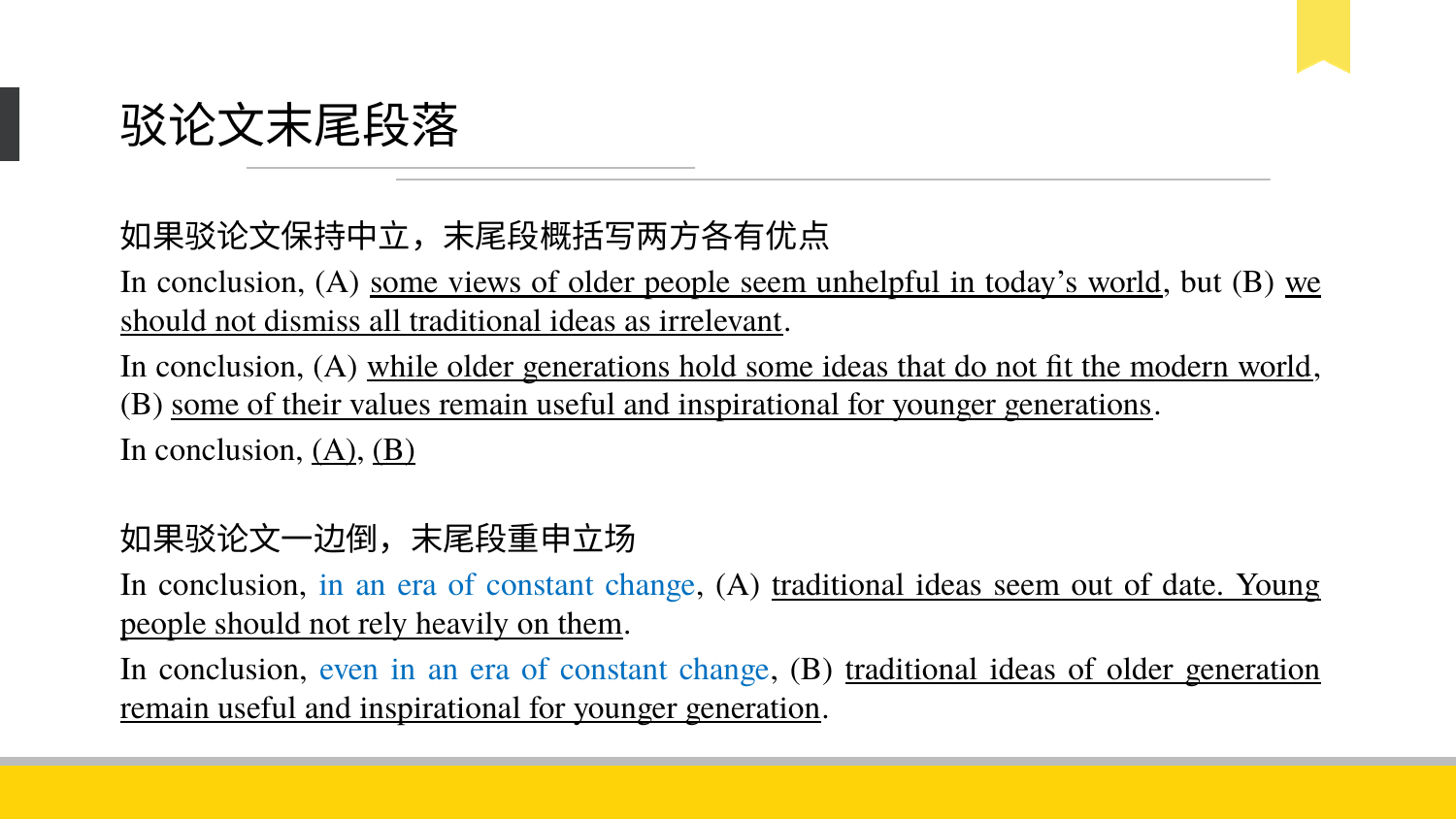

# 驳论文末尾段落
如果驳论文保持中立，末尾段概括写两方各有优点
In conclusion, (A) some views of older people seem unhelpful in today’s world, but (B) we should not dismiss all traditional ideas as irrelevant.
In conclusion, (A) while older generations hold some ideas that do not fit the modern world, (B) some of their values remain useful and inspirational for younger generations.
In conclusion, (A), (B)

如果驳论文一边倒，末尾段重申立场
In conclusion, in an era of constant change, (A) traditional ideas seem out of date. Young people should not rely heavily on them.
In conclusion, even in an era of constant change, (B) traditional ideas of older generation remain useful and inspirational for younger generation.